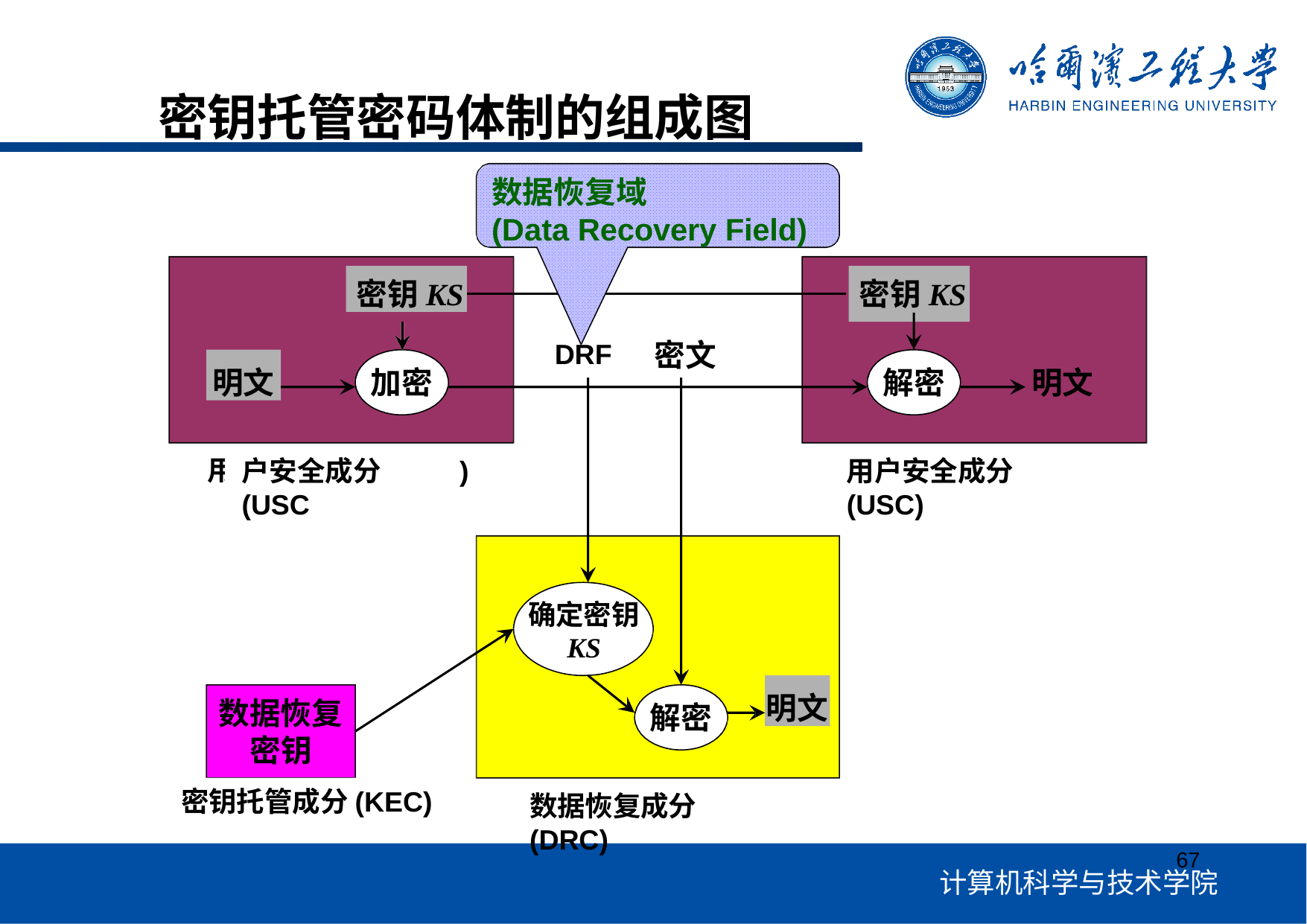

密钥托管密码体制的组成图

数据恢复域
(Data Recovery Field)

密钥KS

密钥KS

密文
DRF

明文

加密
解密	明文

户安全成分(USC
用
)
用户安全成分(USC)

确定密钥
KS

明文

数据恢复 密钥
解密

密钥托管成分(KEC)
数据恢复成分(DRC)

67